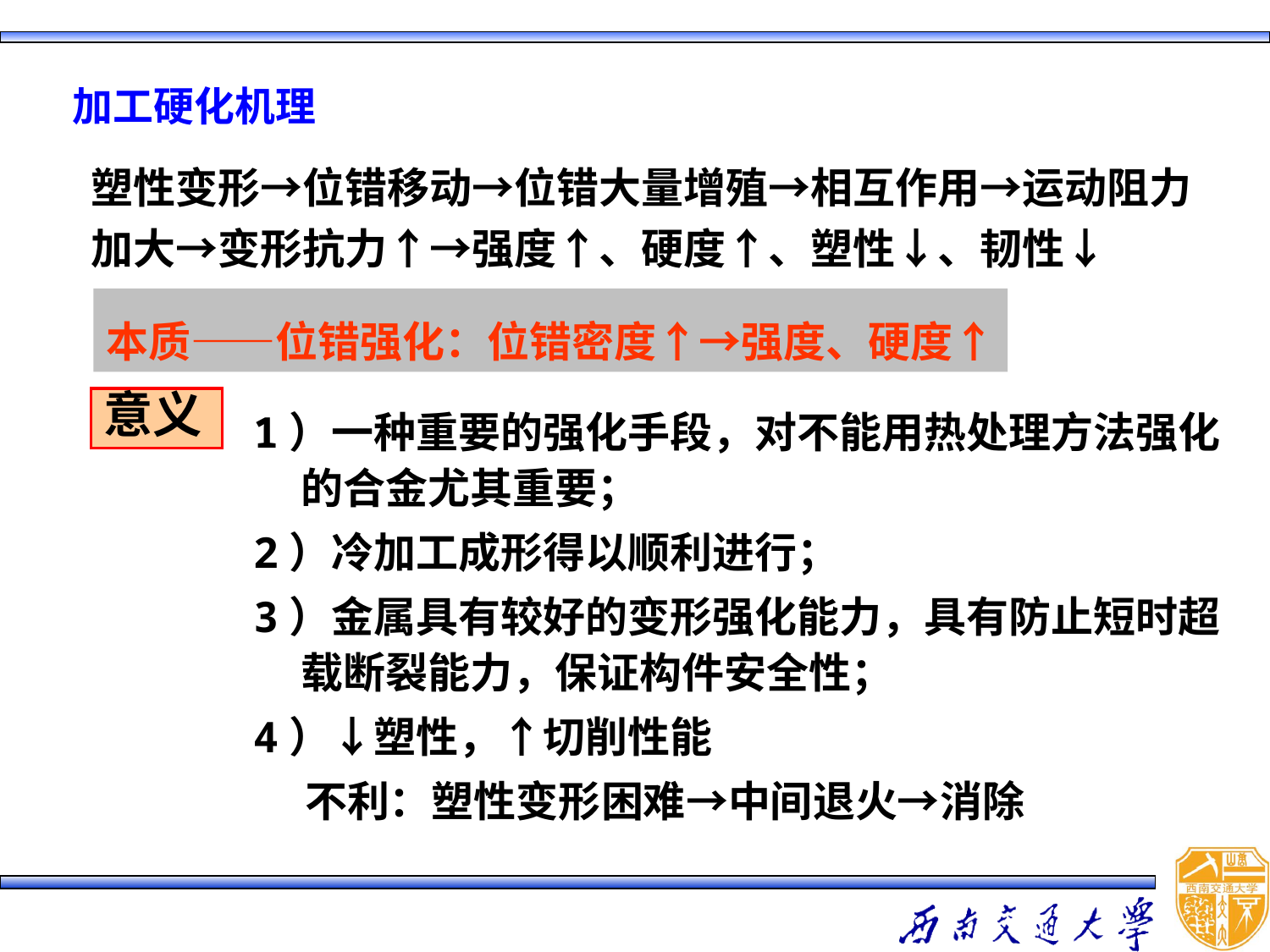

加工硬化机理
塑性变形→位错移动→位错大量增殖→相互作用→运动阻力加大→变形抗力↑→强度↑、硬度↑、塑性↓、韧性↓
本质——位错强化：位错密度↑→强度、硬度↑
意义
1）一种重要的强化手段，对不能用热处理方法强化的合金尤其重要；
2）冷加工成形得以顺利进行；
3）金属具有较好的变形强化能力，具有防止短时超载断裂能力，保证构件安全性；
4）↓塑性，↑切削性能
不利：塑性变形困难→中间退火→消除